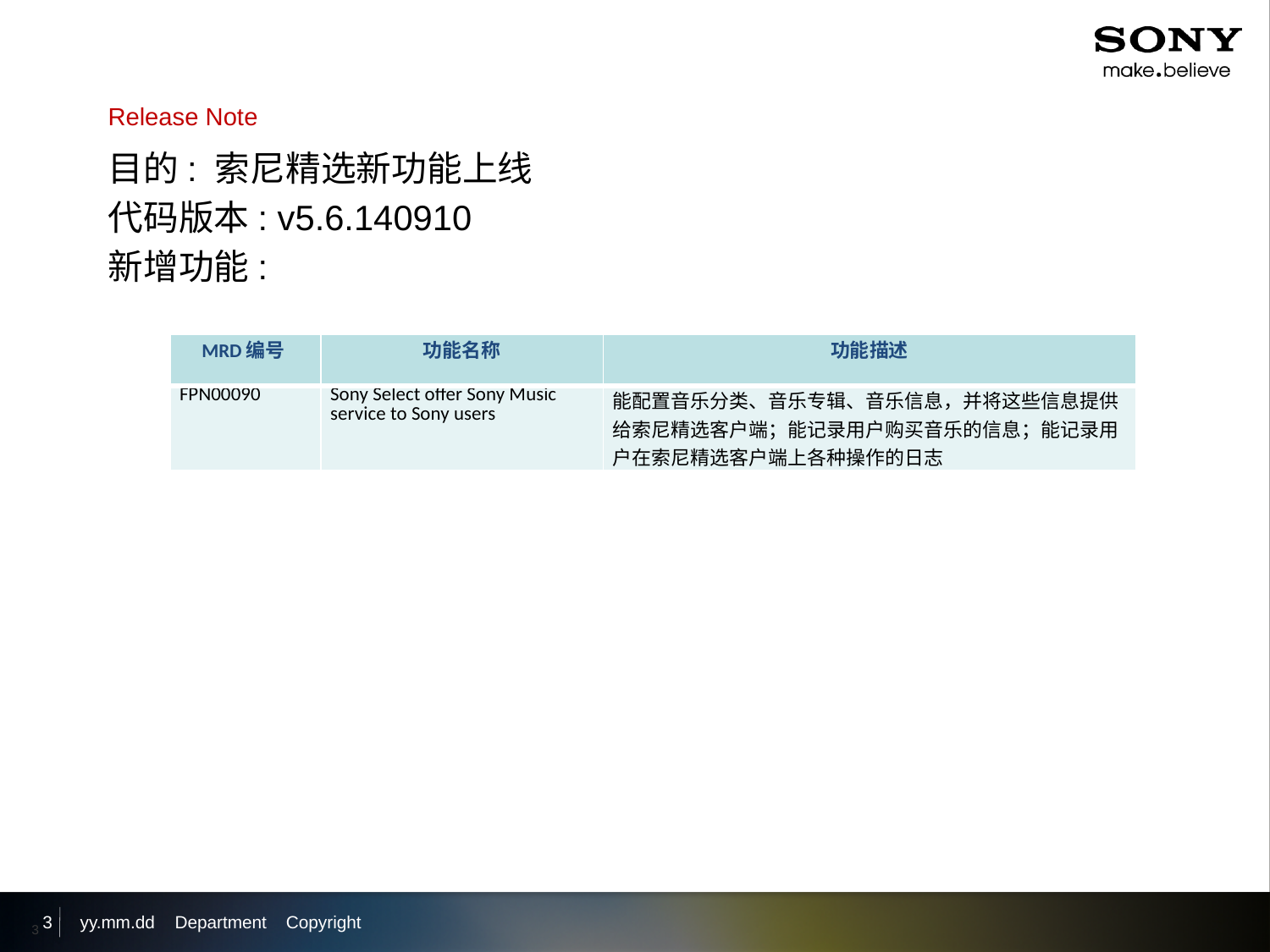

Release Note

目的: 索尼精选新功能上线
代码版本: v5.6.140910
新增功能:

| MRD编号 | 功能名称 | 功能描述 |
| --- | --- | --- |
| FPN00090 | Sony Select offer Sony Music service to Sony users | 能配置音乐分类、音乐专辑、音乐信息，并将这些信息提供给索尼精选客户端；能记录用户购买音乐的信息；能记录用户在索尼精选客户端上各种操作的日志 |
3
yy.mm.dd
Department    Copyright